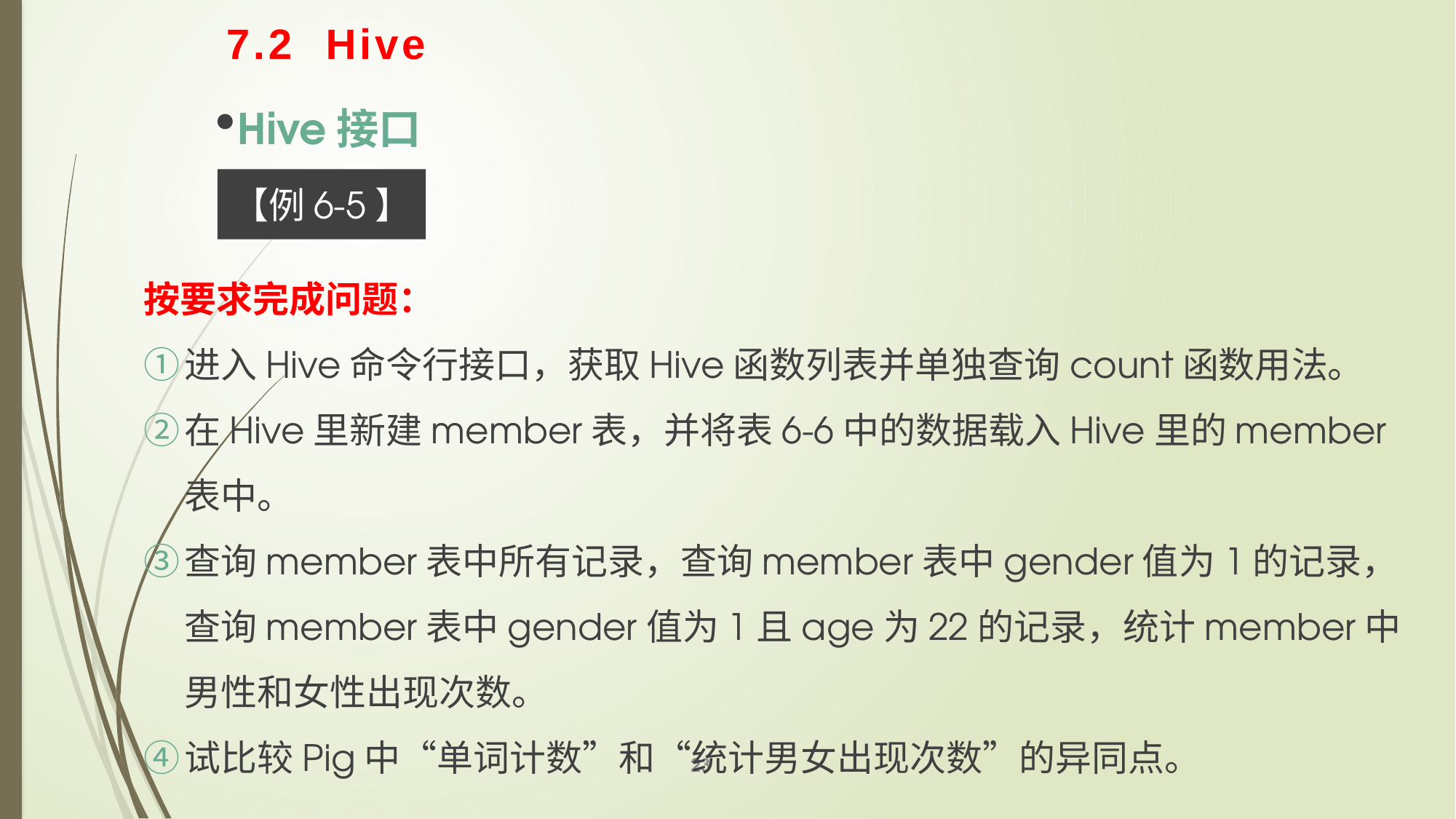

7.2  Hive
Hive接口

【例6-5】
按要求完成问题：
进入Hive命令行接口，获取Hive函数列表并单独查询count函数用法。
在Hive里新建member表，并将表6-6中的数据载入Hive里的member表中。
查询member表中所有记录，查询member表中gender值为1的记录，查询member表中gender值为1且age为22的记录，统计member中男性和女性出现次数。
试比较Pig中“单词计数”和“统计男女出现次数”的异同点。
23